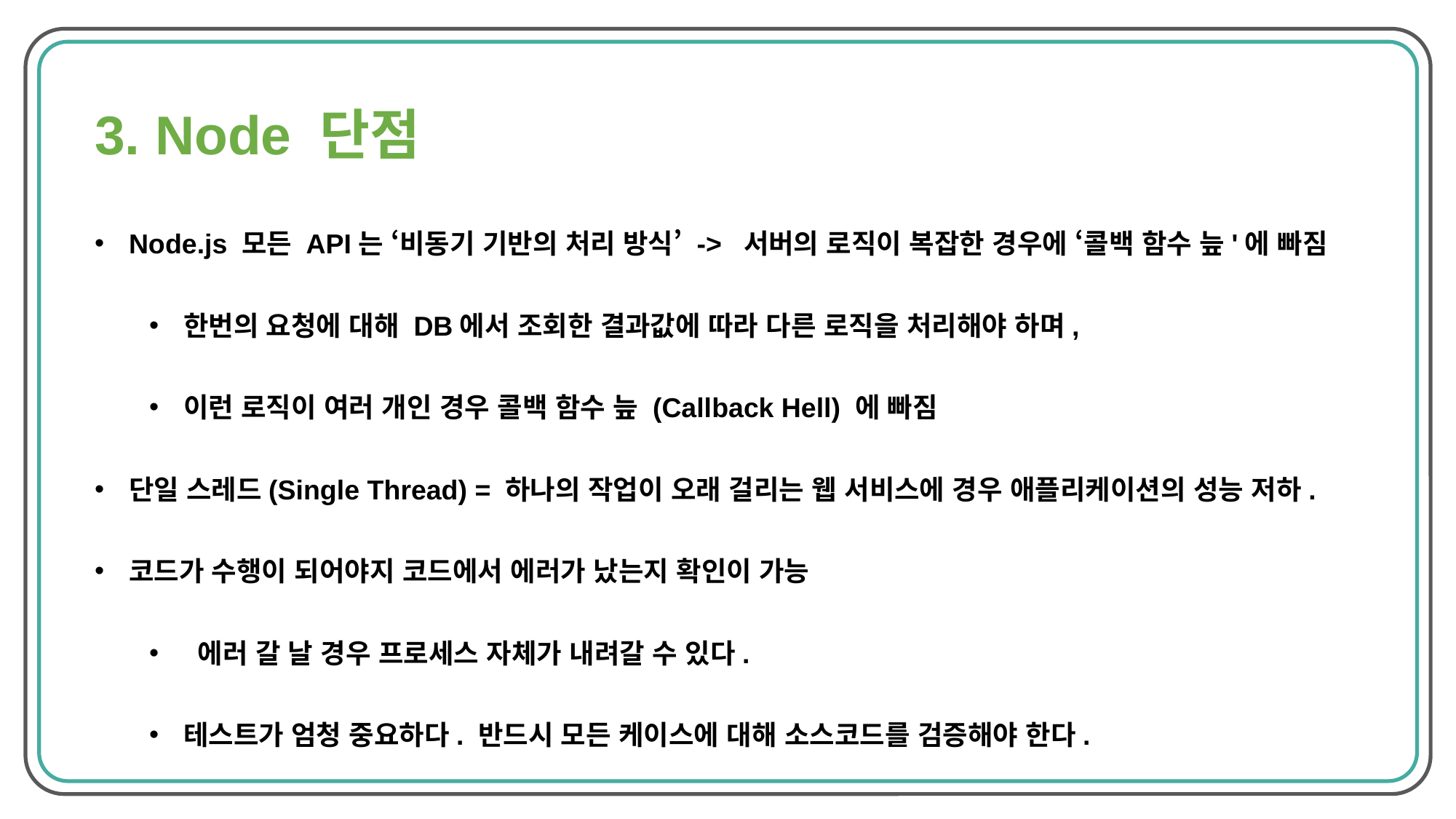

3. Node 단점
Node.js 모든 API는 ‘비동기 기반의 처리 방식’ ->  서버의 로직이 복잡한 경우에 ‘콜백 함수 늪'에 빠짐
한번의 요청에 대해 DB에서 조회한 결과값에 따라 다른 로직을 처리해야 하며,
이런 로직이 여러 개인 경우 콜백 함수 늪 (Callback Hell) 에 빠짐
단일 스레드(Single Thread) = 하나의 작업이 오래 걸리는 웹 서비스에 경우 애플리케이션의 성능 저하.
코드가 수행이 되어야지 코드에서 에러가 났는지 확인이 가능
 에러 갈 날 경우 프로세스 자체가 내려갈 수 있다.
테스트가 엄청 중요하다. 반드시 모든 케이스에 대해 소스코드를 검증해야 한다.